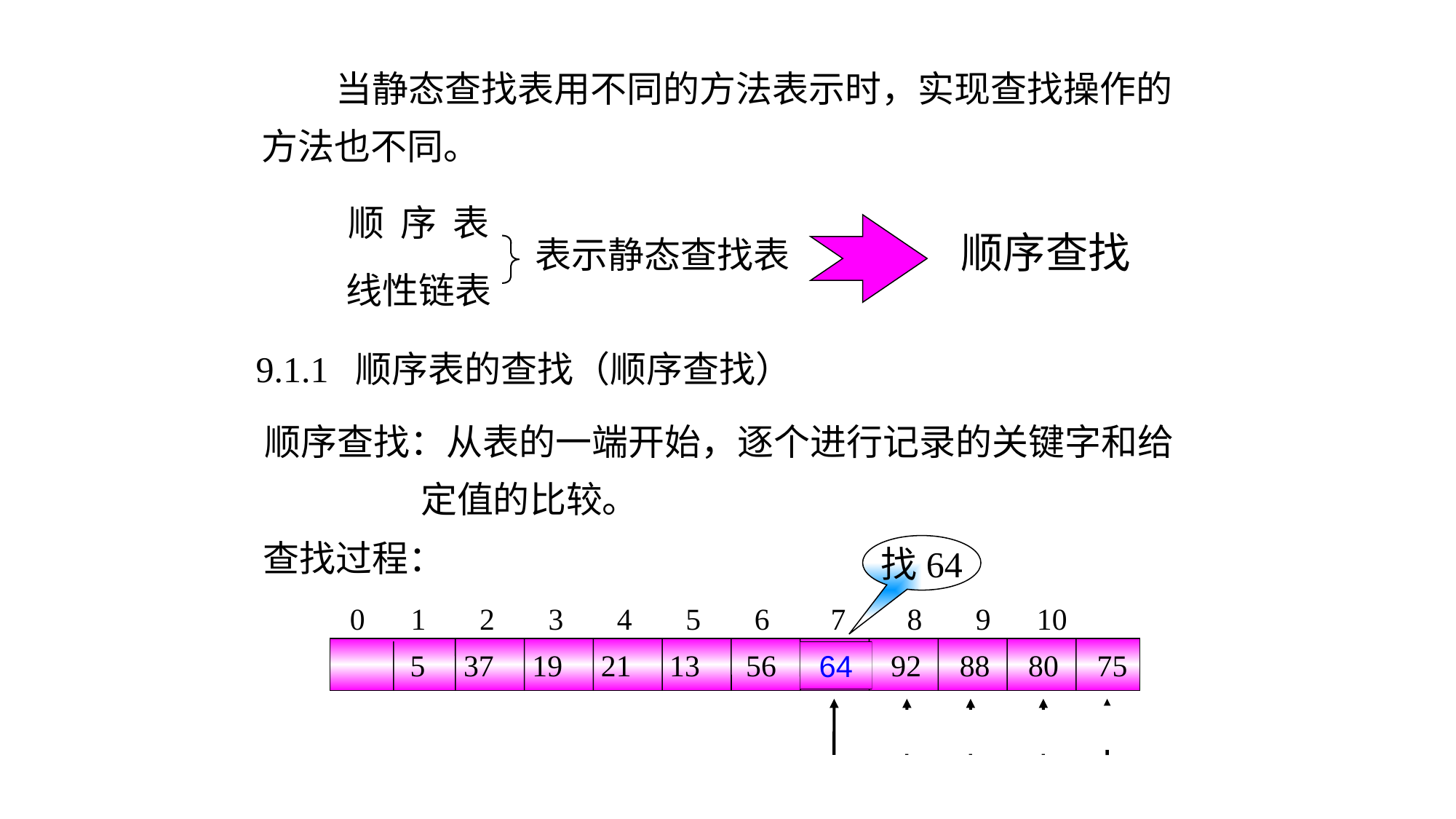

当静态查找表用不同的方法表示时，实现查找操作的
方法也不同。
顺  序  表

顺序查找
表示静态查找表

线性链表
9.1.1  顺序表的查找（顺序查找）
顺序查找：从表的一端开始，逐个进行记录的关键字和给
                  定值的比较。
查找过程：
找64
0      1       2       3       4       5       6        7        8       9      10     11

          5     37     19     21     13      56      64     92     88     80     75

 64